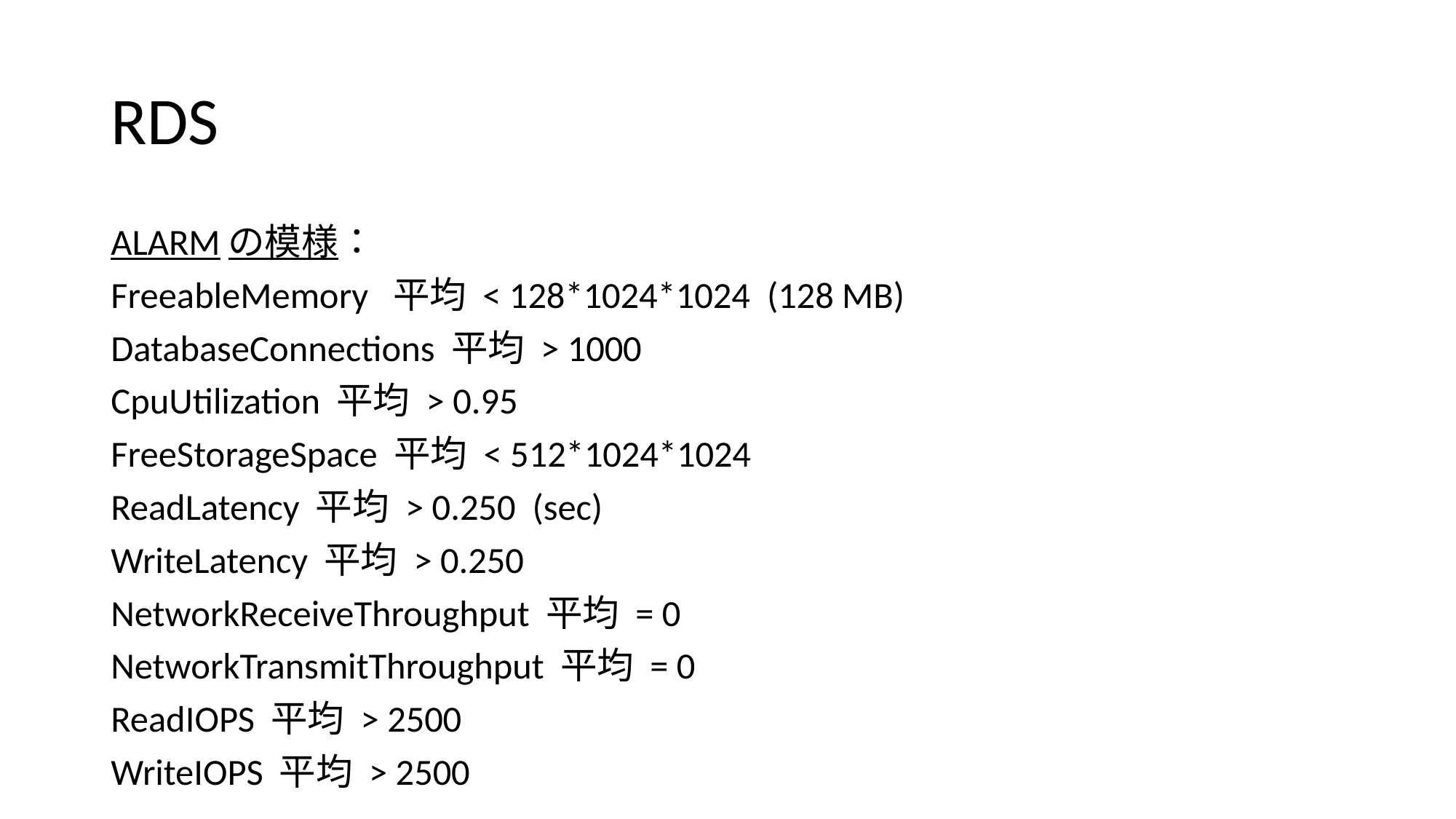

# RDS
ALARMの模様：
FreeableMemory  平均 < 128*1024*1024  (128 MB)
DatabaseConnections 平均 > 1000
CpuUtilization 平均 > 0.95
FreeStorageSpace 平均 < 512*1024*1024
ReadLatency 平均 > 0.250  (sec)
WriteLatency 平均 > 0.250
NetworkReceiveThroughput 平均 = 0
NetworkTransmitThroughput 平均 = 0
ReadIOPS 平均 > 2500
WriteIOPS 平均 > 2500